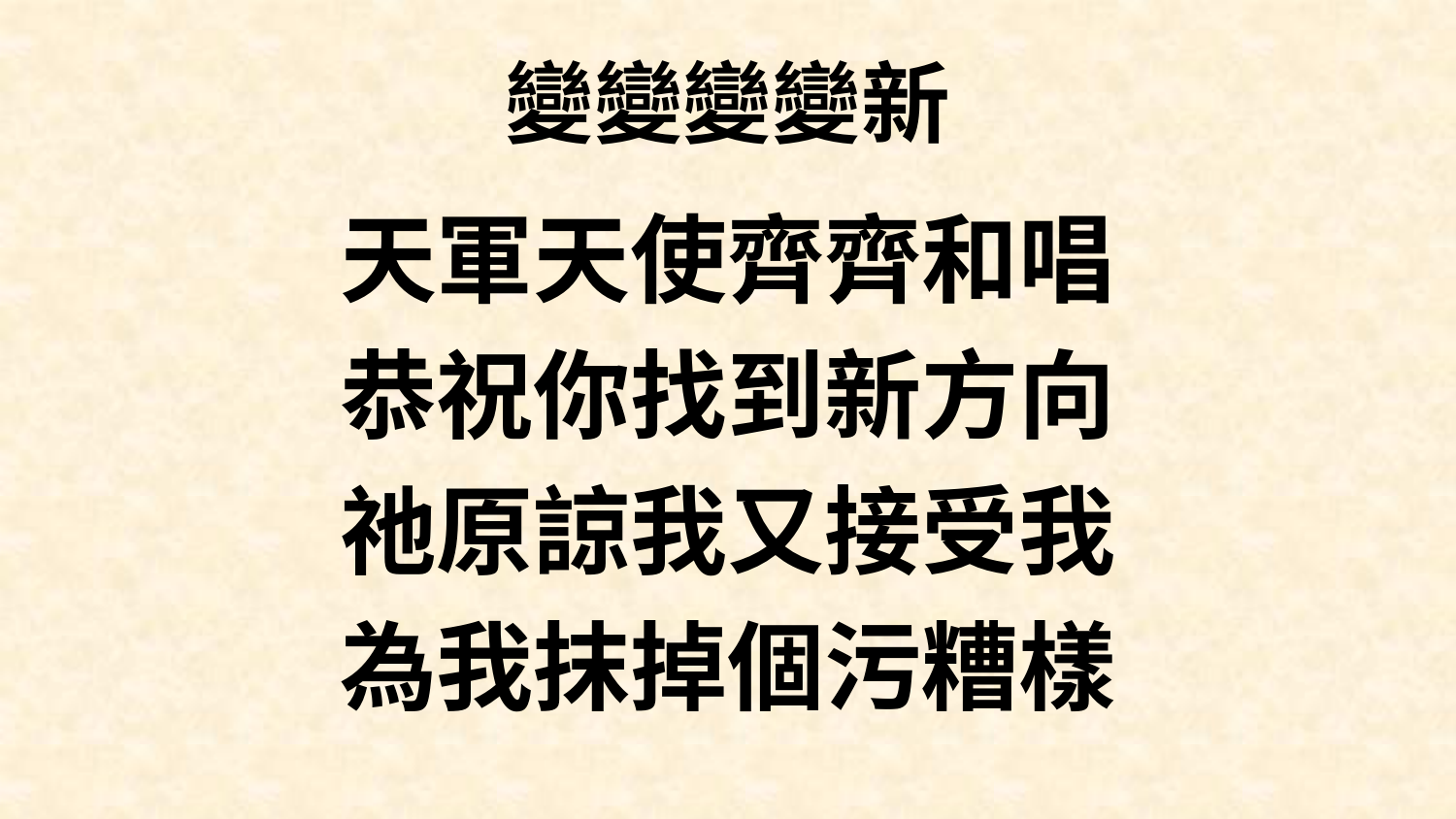

# 變變變變新
天軍天使齊齊和唱
恭祝你找到新方向
祂原諒我又接受我
為我抹掉個污糟樣